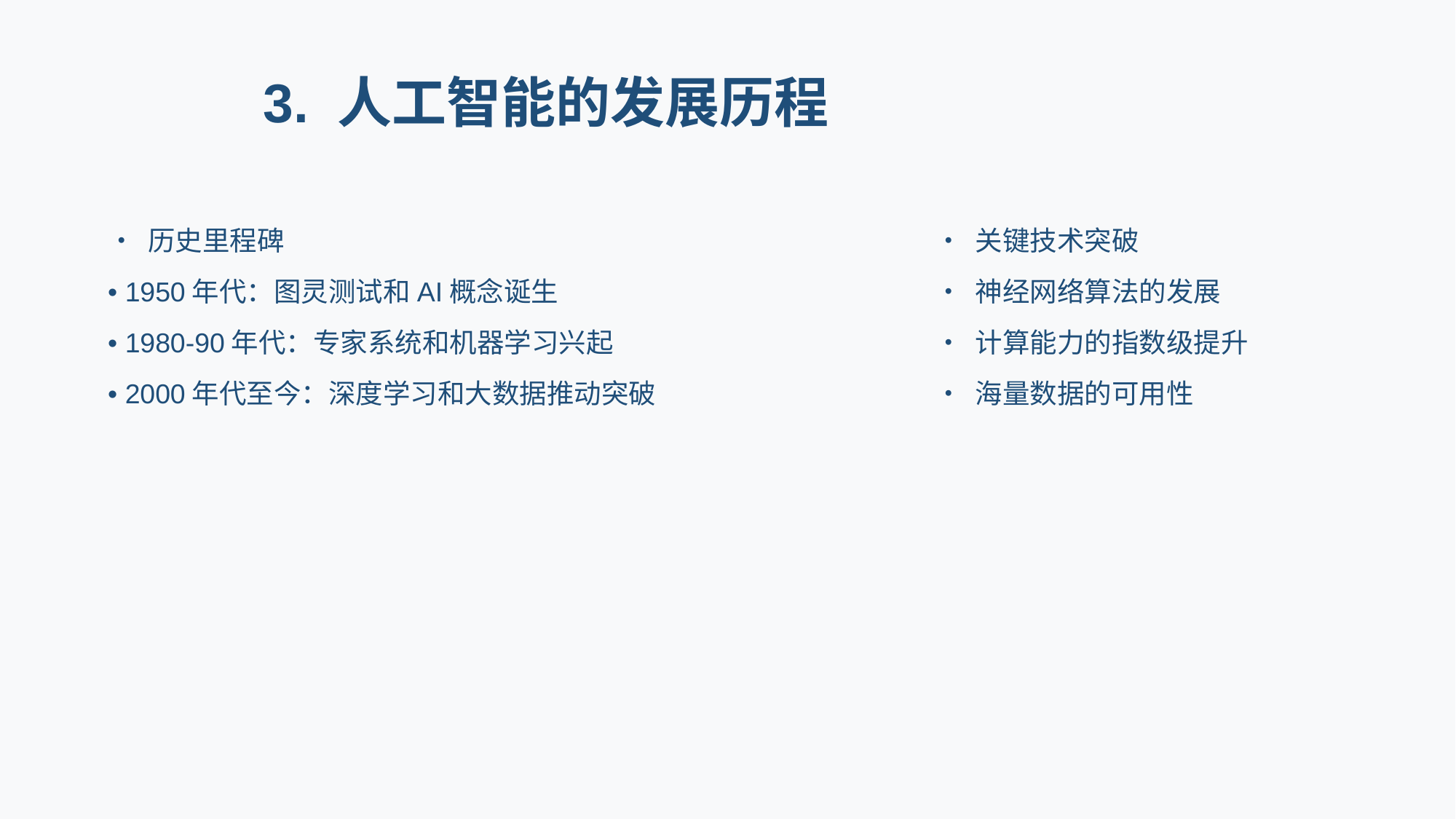

# 3. 人工智能的发展历程

• 历史里程碑
• 1950年代：图灵测试和AI概念诞生
• 1980-90年代：专家系统和机器学习兴起
• 2000年代至今：深度学习和大数据推动突破
• 关键技术突破
• 神经网络算法的发展
• 计算能力的指数级提升
• 海量数据的可用性